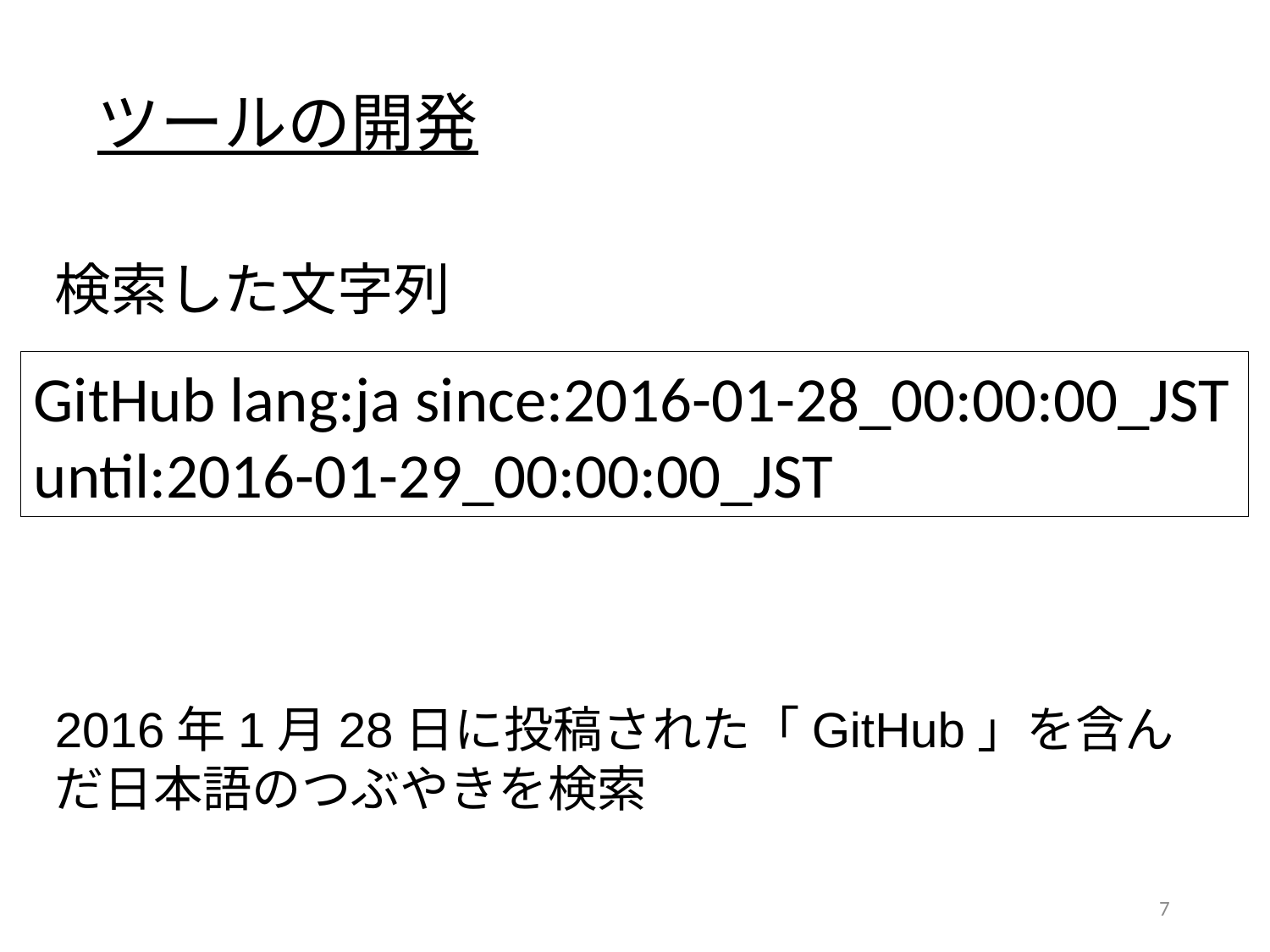

ツールの開発
検索した文字列
GitHub lang:ja since:2016-01-28_00:00:00_JST until:2016-01-29_00:00:00_JST
2016年1月28日に投稿された「GitHub」を含んだ日本語のつぶやきを検索
7